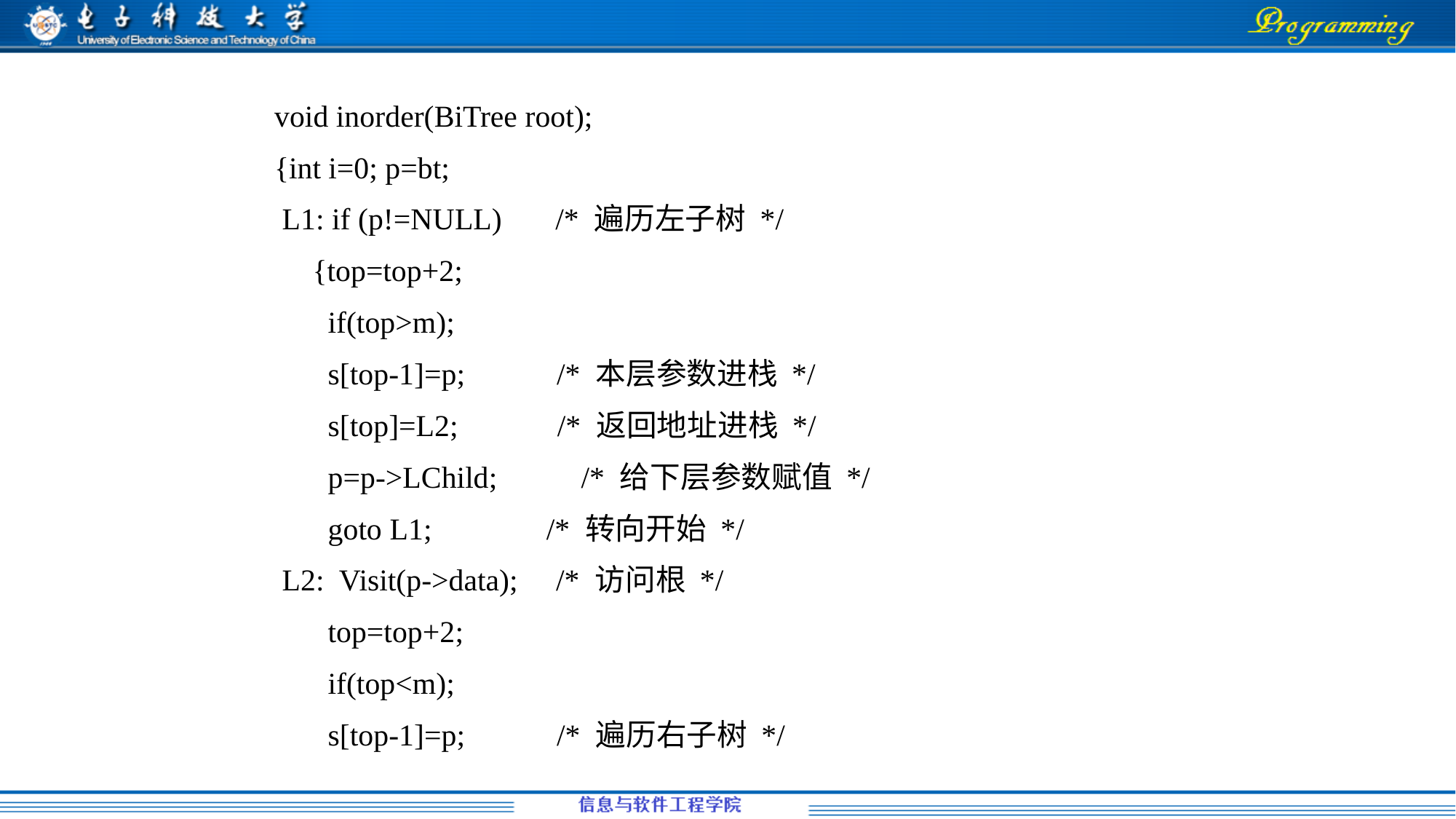

void inorder(BiTree root);
{int i=0; p=bt;
 L1: if (p!=NULL)       /* 遍历左子树 */
     {top=top+2;
       if(top>m);
       s[top-1]=p;            /* 本层参数进栈 */
       s[top]=L2;             /* 返回地址进栈 */
       p=p->LChild;           /* 给下层参数赋值 */
       goto L1;               /* 转向开始 */
 L2:  Visit(p->data);     /* 访问根 */
       top=top+2;
       if(top<m);
       s[top-1]=p;            /* 遍历右子树 */